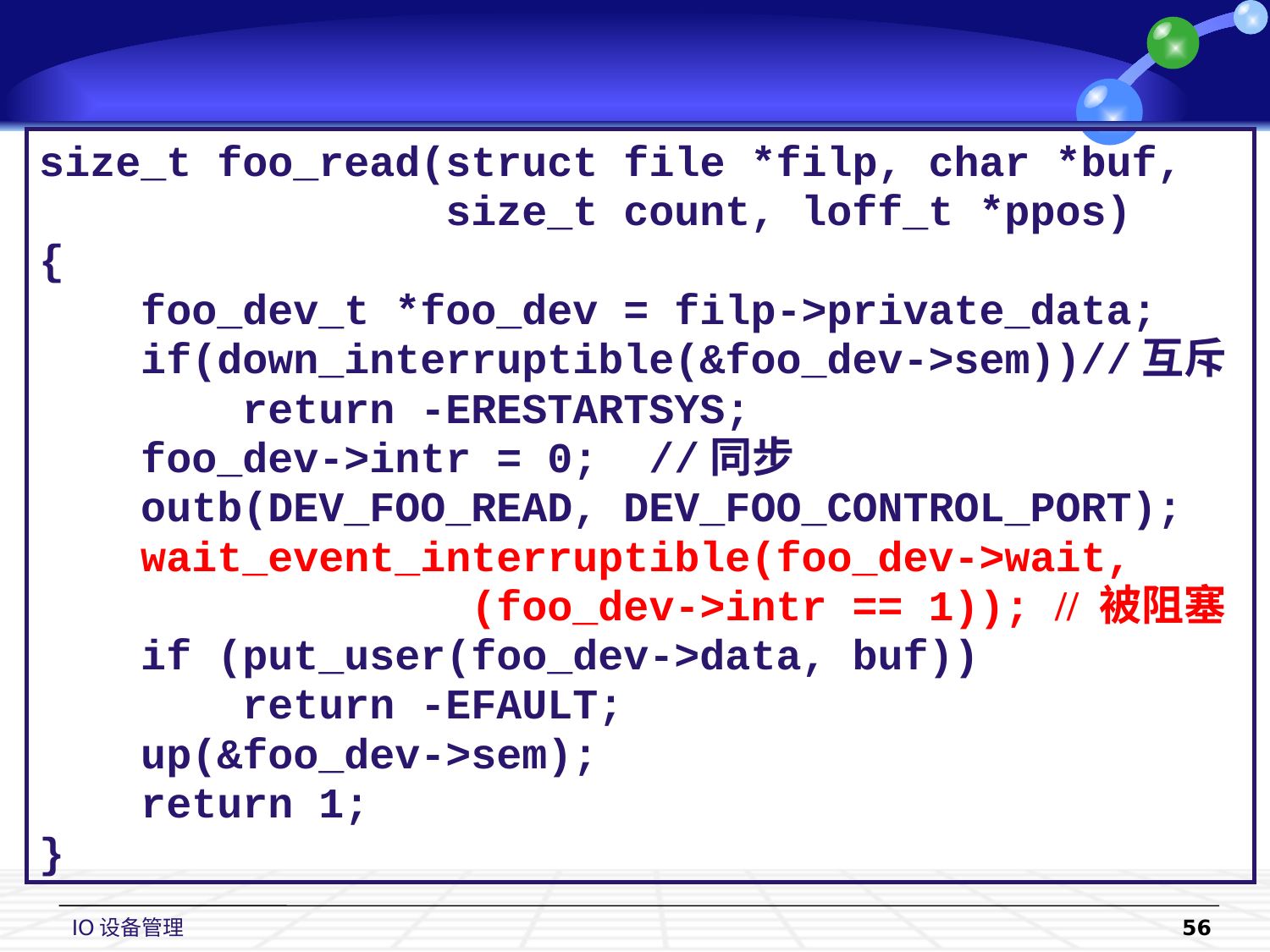

size_t foo_read(struct file *filp, char *buf,
 			 size_t count, loff_t *ppos)
{
    foo_dev_t *foo_dev = filp->private_data;
    if(down_interruptible(&foo_dev->sem))//互斥
        return -ERESTARTSYS;
    foo_dev->intr = 0;  //同步
    outb(DEV_FOO_READ, DEV_FOO_CONTROL_PORT);
    wait_event_interruptible(foo_dev->wait,
                 (foo_dev->intr == 1)); // 被阻塞
    if (put_user(foo_dev->data, buf))
        return -EFAULT;
    up(&foo_dev->sem);
    return 1;
}
IO设备管理
56